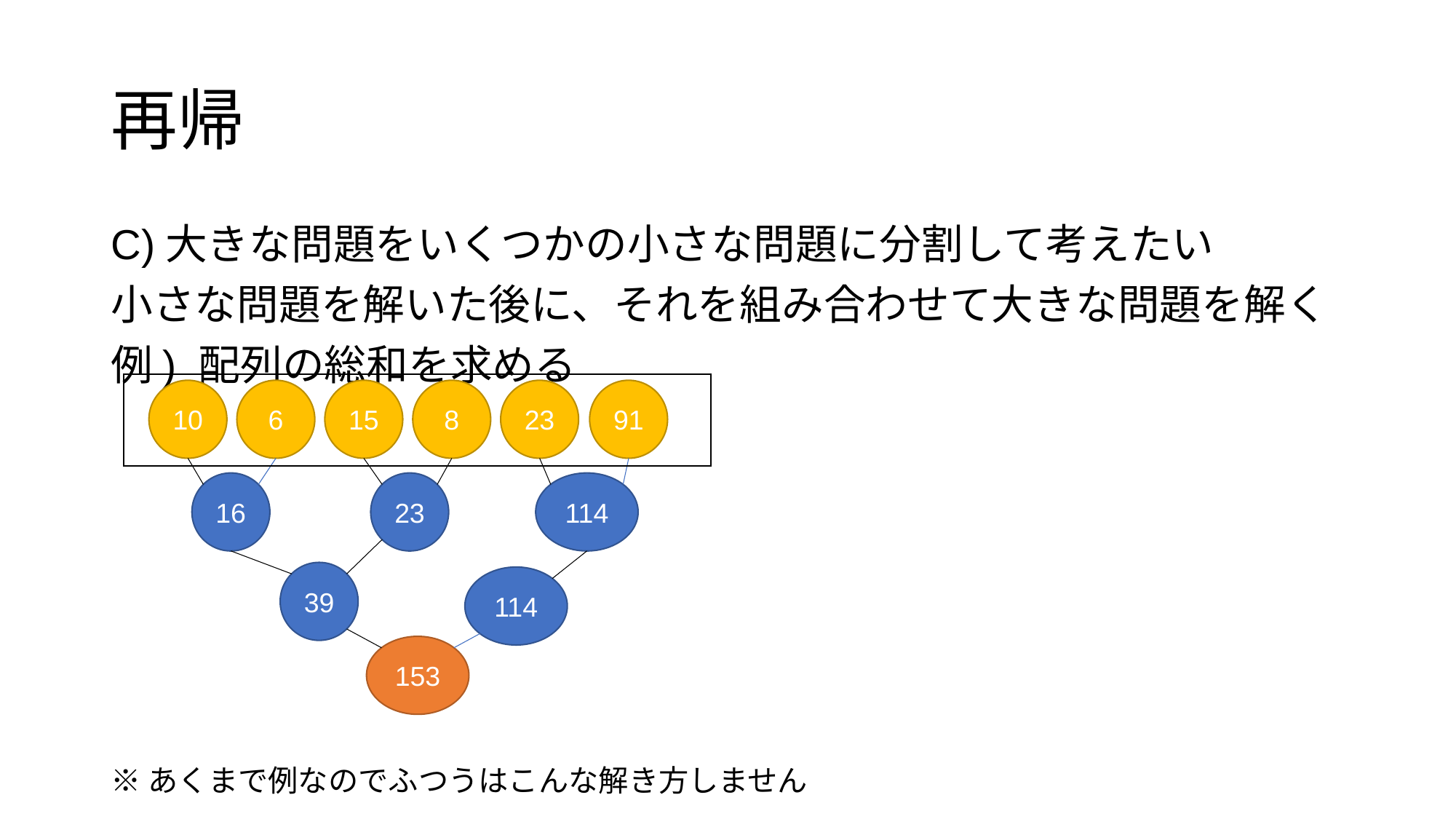

# 再帰
C)大きな問題をいくつかの小さな問題に分割して考えたい
小さな問題を解いた後に、それを組み合わせて大きな問題を解く
例) 配列の総和を求める

※あくまで例なのでふつうはこんな解き方しません

10
6
15
8
23
91
16
23
114
39
114
153